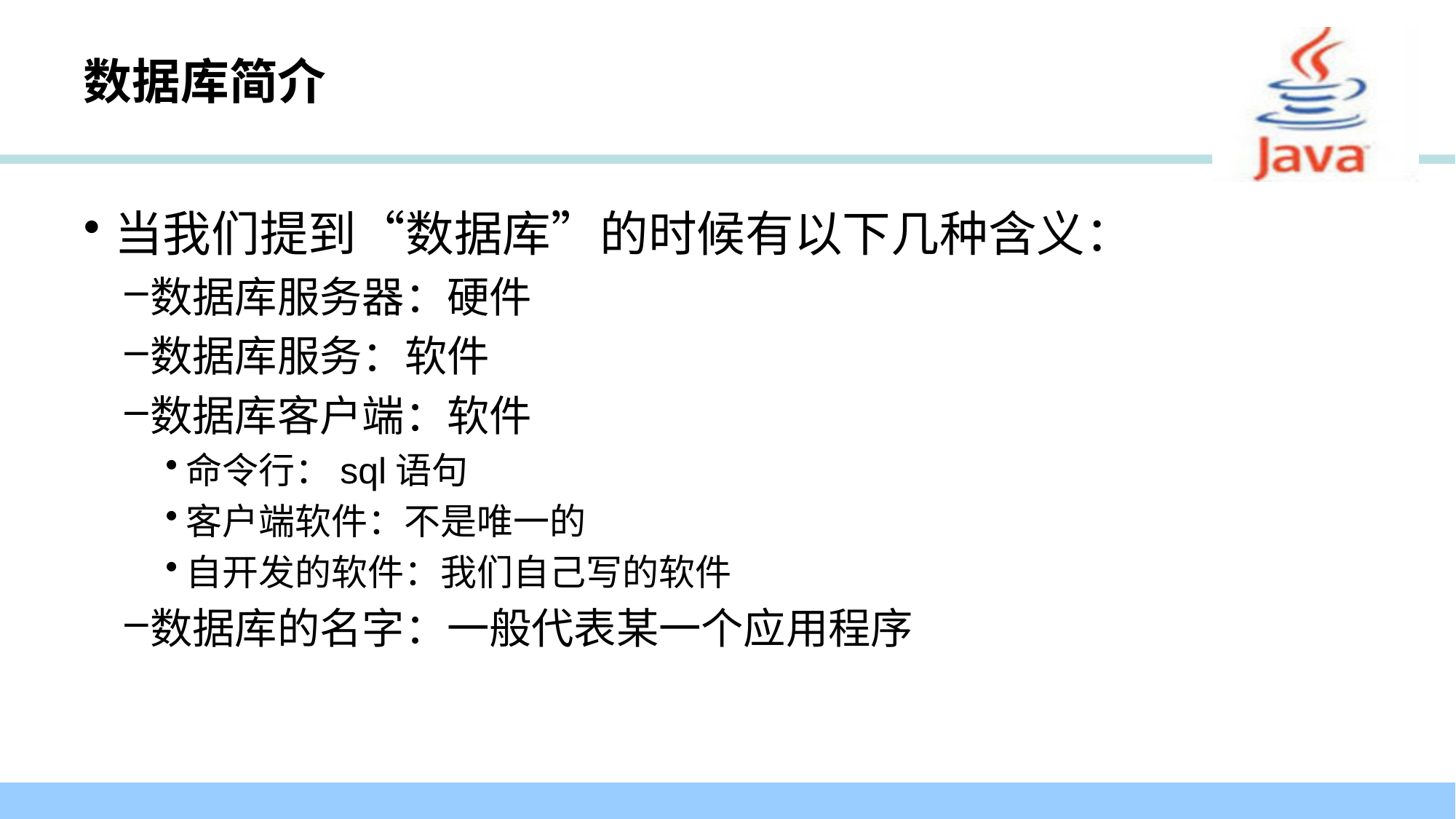

# 数据库简介
当我们提到“数据库”的时候有以下几种含义：
数据库服务器：硬件
数据库服务：软件
数据库客户端：软件
命令行：sql语句
客户端软件：不是唯一的
自开发的软件：我们自己写的软件
数据库的名字：一般代表某一个应用程序